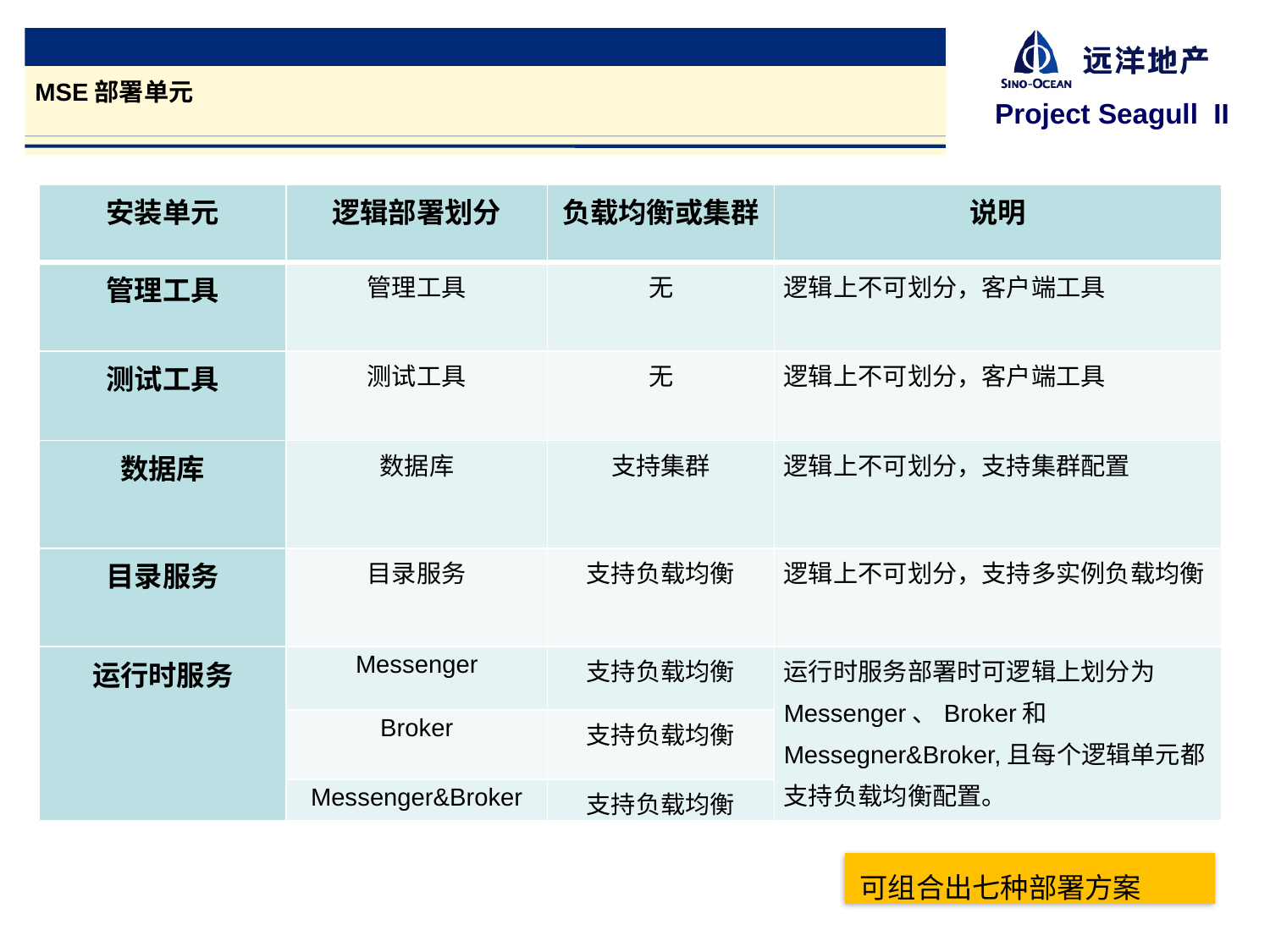

MSE部署单元

| 安装单元 | 逻辑部署划分 | 负载均衡或集群 | 说明 |
| --- | --- | --- | --- |
| 管理工具 | 管理工具 | 无 | 逻辑上不可划分，客户端工具 |
| 测试工具 | 测试工具 | 无 | 逻辑上不可划分，客户端工具 |
| 数据库 | 数据库 | 支持集群 | 逻辑上不可划分，支持集群配置 |
| 目录服务 | 目录服务 | 支持负载均衡 | 逻辑上不可划分，支持多实例负载均衡 |
| 运行时服务 | Messenger | 支持负载均衡 | 运行时服务部署时可逻辑上划分为Messenger、Broker和Messegner&Broker,且每个逻辑单元都支持负载均衡配置。 |
|  | Broker | 支持负载均衡 |  |
|  | Messenger&Broker | 支持负载均衡 |  |

可组合出七种部署方案